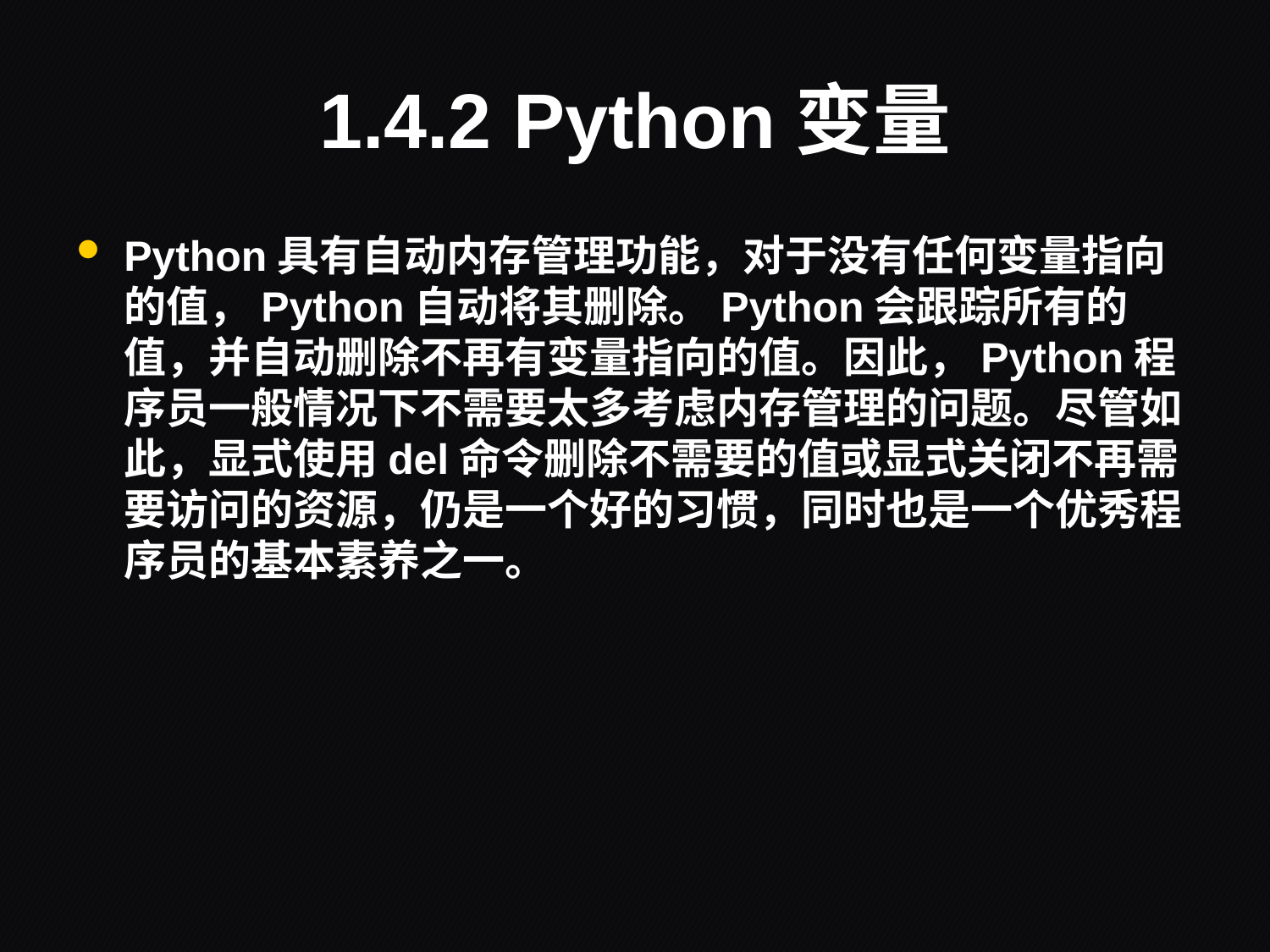

# 1.4.2 Python变量
Python具有自动内存管理功能，对于没有任何变量指向的值，Python自动将其删除。Python会跟踪所有的值，并自动删除不再有变量指向的值。因此，Python程序员一般情况下不需要太多考虑内存管理的问题。尽管如此，显式使用del命令删除不需要的值或显式关闭不再需要访问的资源，仍是一个好的习惯，同时也是一个优秀程序员的基本素养之一。